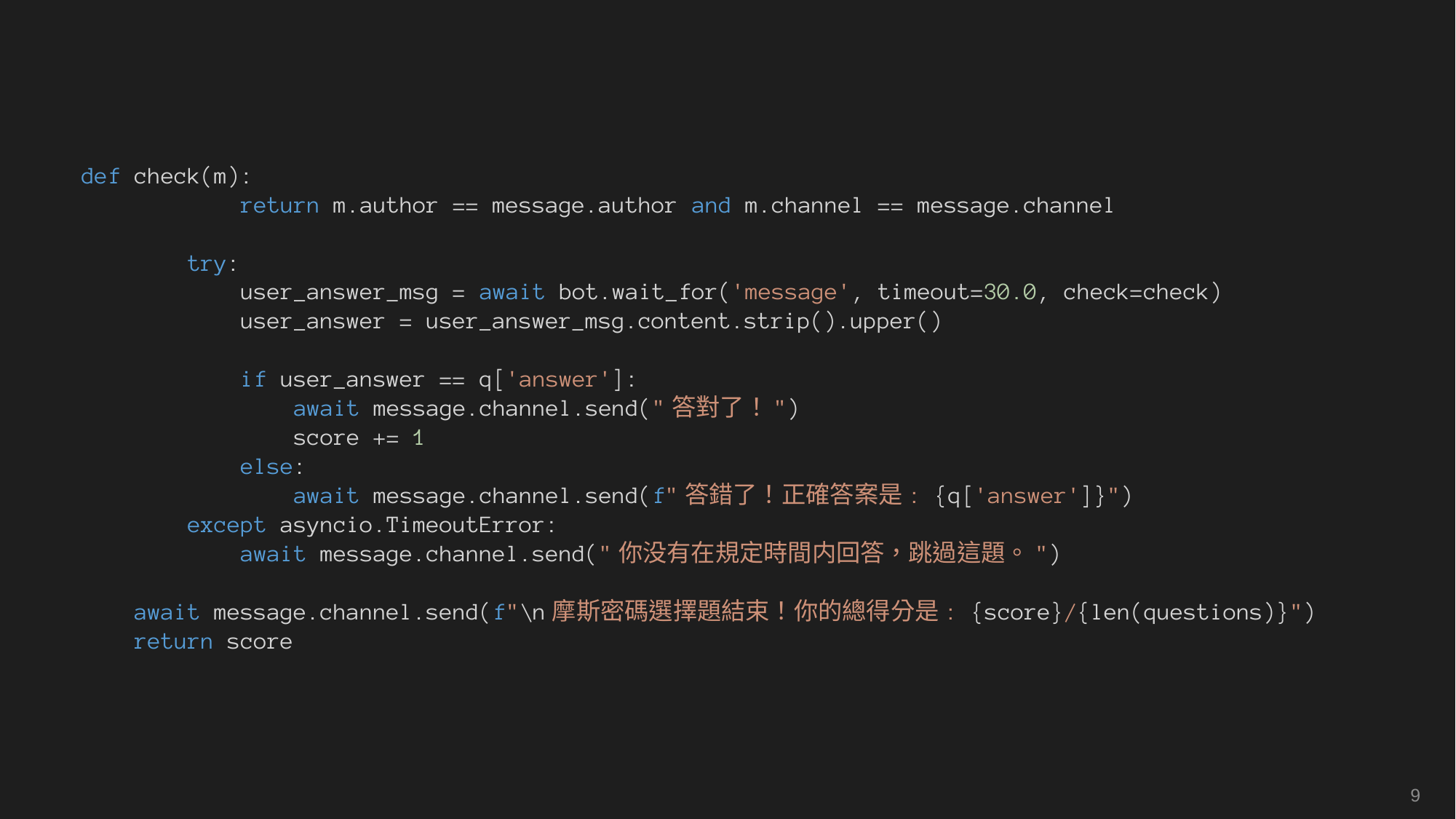

#
def check(m):
            return m.author == message.author and m.channel == message.channel
        try:
            user_answer_msg = await bot.wait_for('message', timeout=30.0, check=check)
            user_answer = user_answer_msg.content.strip().upper()
            if user_answer == q['answer']:
                await message.channel.send("答對了！")
                score += 1
            else:
                await message.channel.send(f"答錯了！正確答案是: {q['answer']}")
        except asyncio.TimeoutError:
            await message.channel.send("你没有在規定時間内回答，跳過這題。")
    await message.channel.send(f"\n摩斯密碼選擇題結束！你的總得分是: {score}/{len(questions)}")
    return score
9